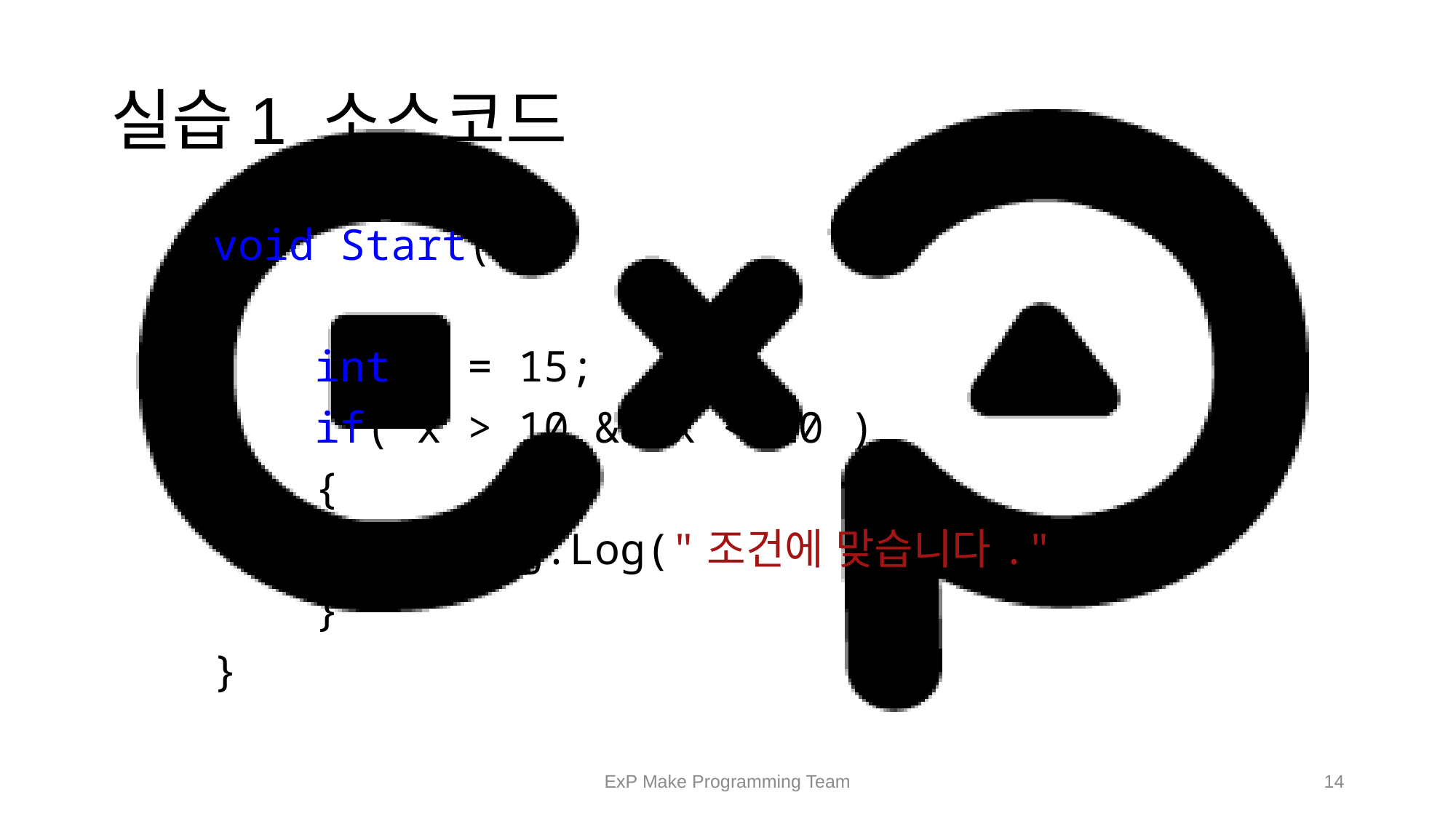

# 실습1 소스코드
    void Start()
    {
        int x = 15;
        if( x > 10 && x < 20 )
        {
            Debug.Log("조건에 맞습니다.");
        }
    }
ExP Make Programming Team
14